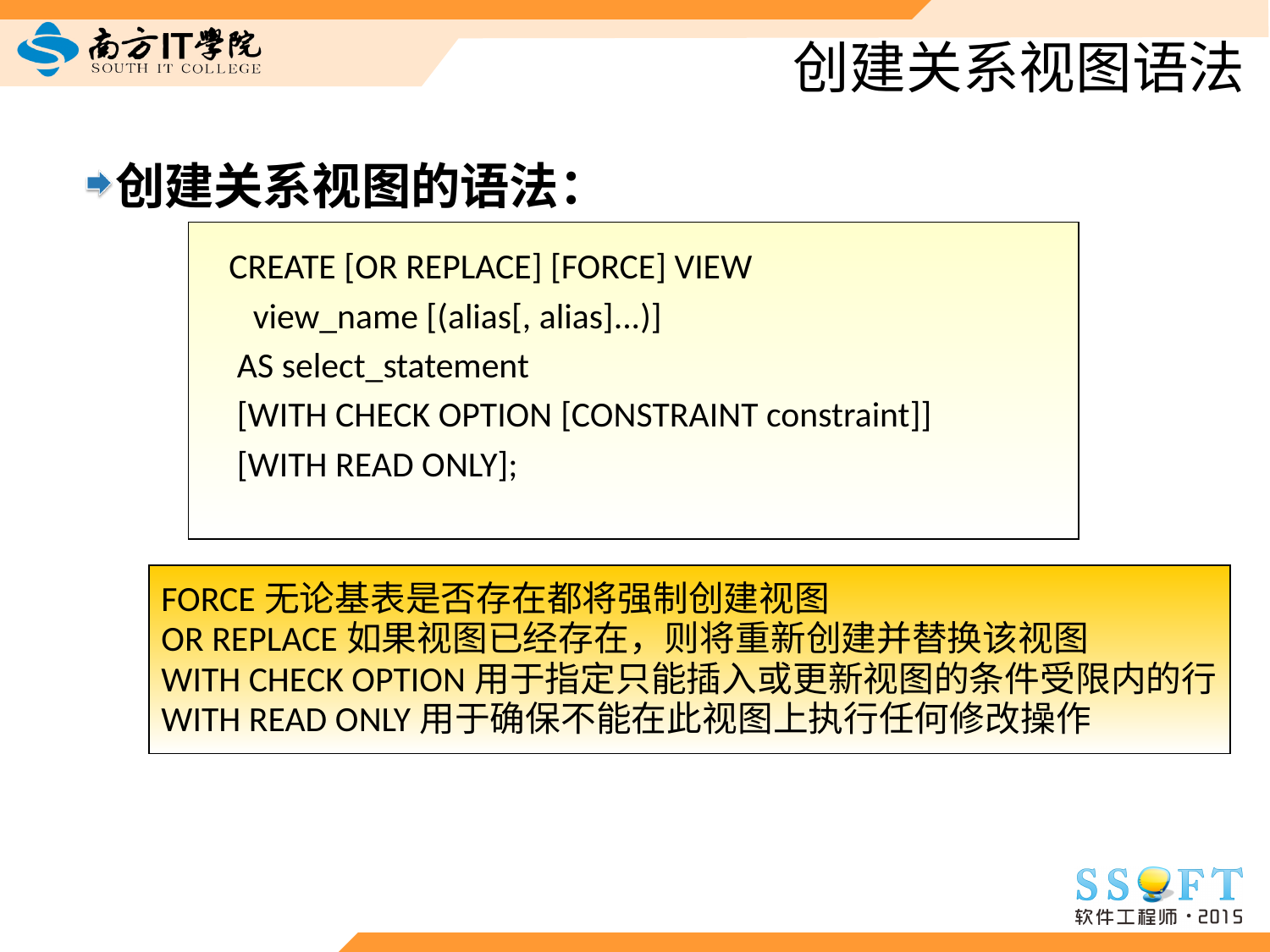

# 创建关系视图语法
创建关系视图的语法：

 CREATE [OR REPLACE] [FORCE] VIEW
    view_name [(alias[, alias]...)]
  AS select_statement
  [WITH CHECK OPTION [CONSTRAINT constraint]]
  [WITH READ ONLY];

FORCE无论基表是否存在都将强制创建视图
OR REPLACE如果视图已经存在，则将重新创建并替换该视图
WITH CHECK OPTION用于指定只能插入或更新视图的条件受限内的行
WITH READ ONLY用于确保不能在此视图上执行任何修改操作